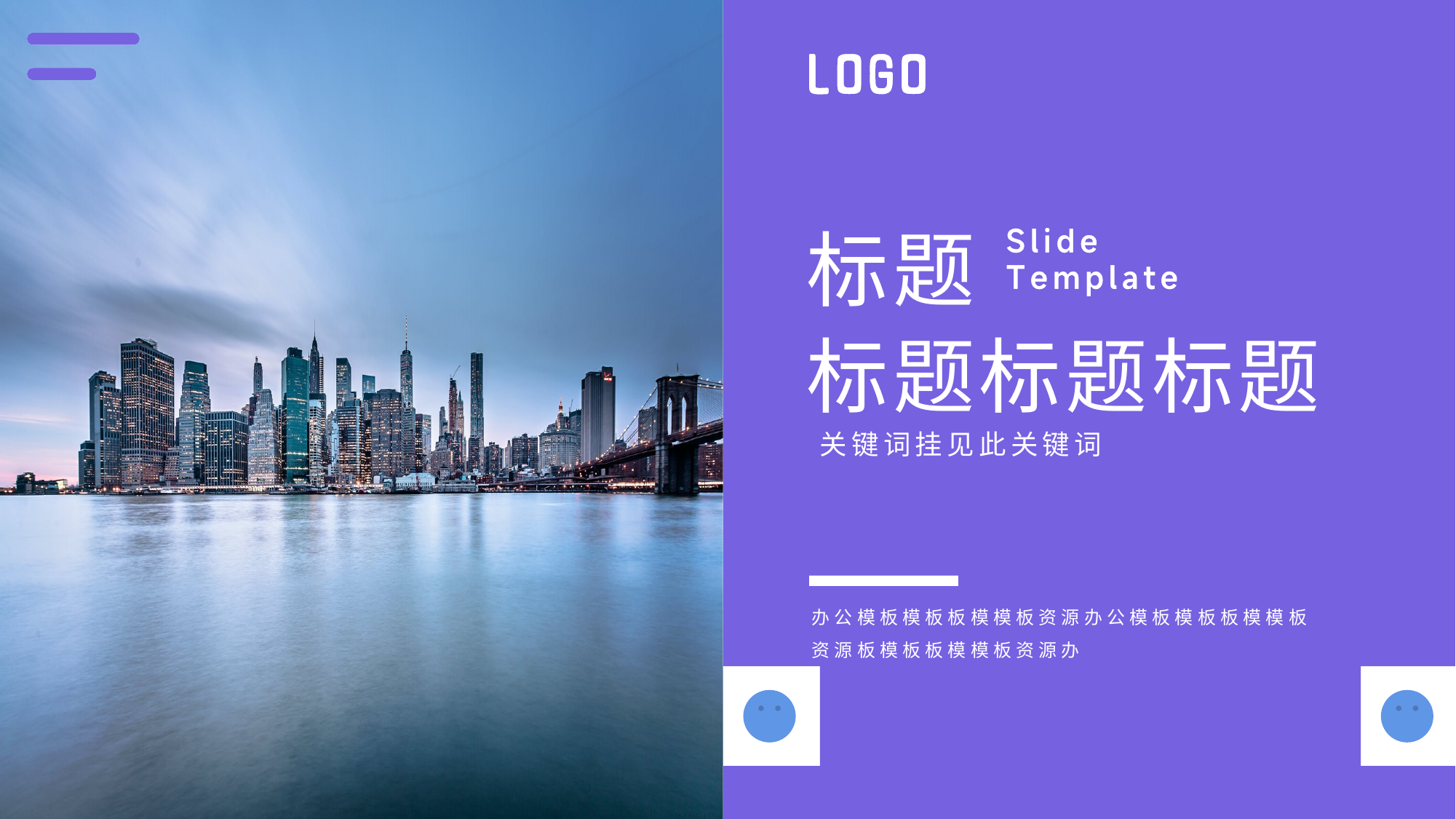

标题
标题标题标题
关键词挂见此关键词
办公模板模板板模模板资源办公模板模板板模模板资源板模板板模模板资源办